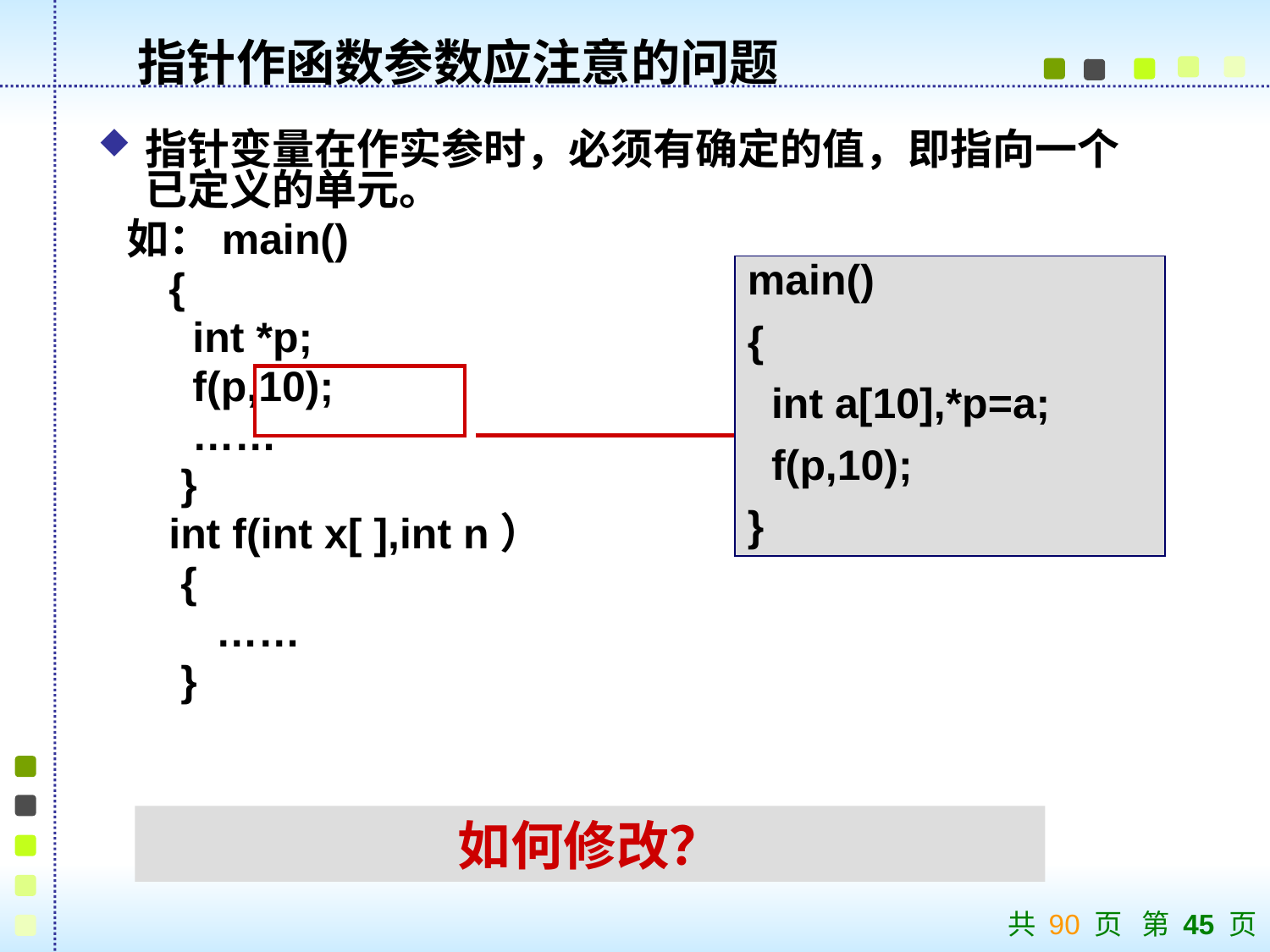

# 指针作函数参数应注意的问题
指针变量在作实参时，必须有确定的值，即指向一个已定义的单元。
  如：main()
      {
        int *p;
        f(p,10);
        ……
       }
      int f(int x[ ],int n）
       {
          ……
       }
main()
{
  int a[10],*p=a;
  f(p,10);
}
错误！

如何修改？
共 90 页   第 45 页